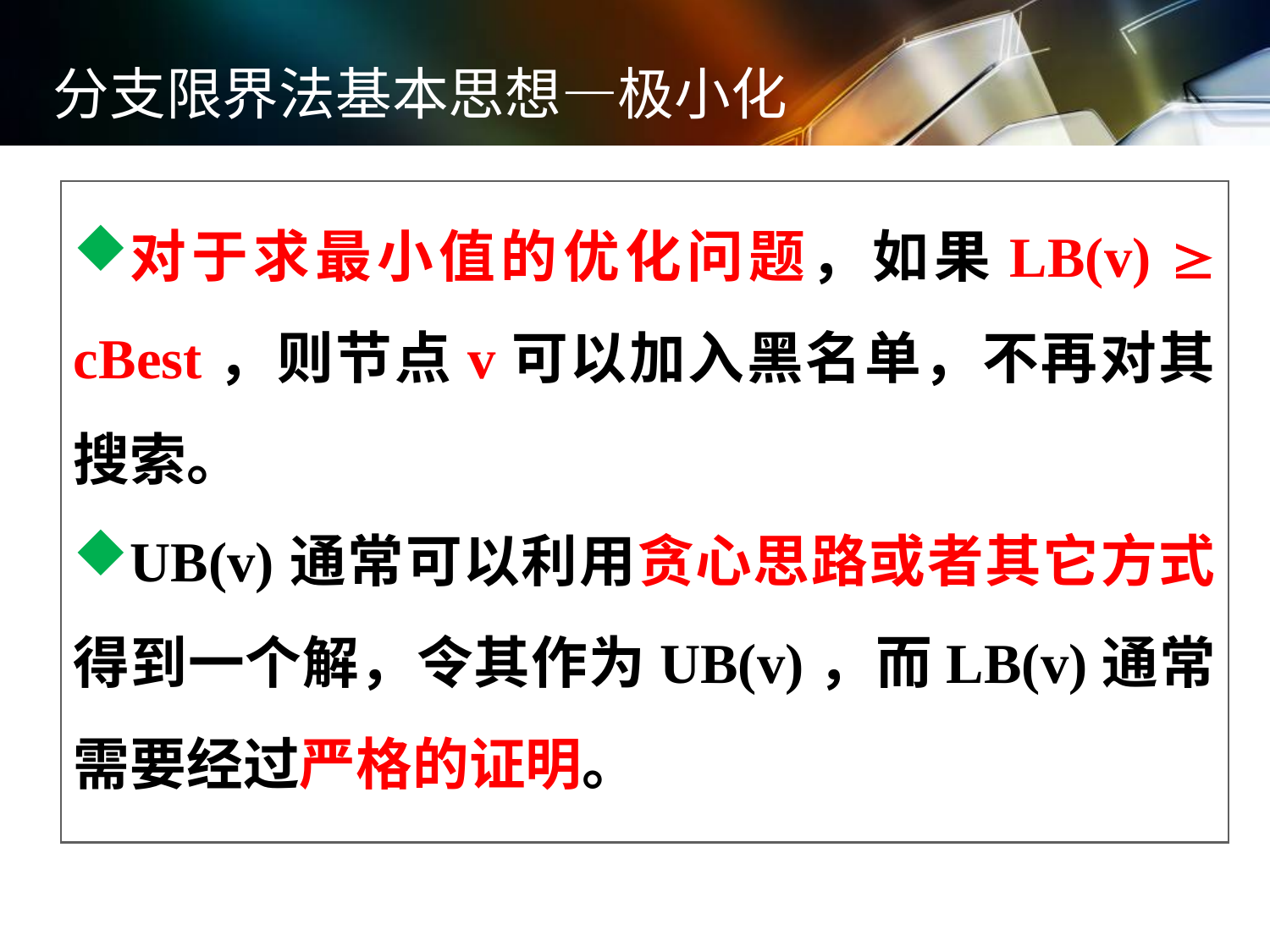

分支限界法基本思想—极小化
对于求最小值的优化问题，如果LB(v) ≥ cBest，则节点v可以加入黑名单，不再对其搜索。
UB(v)通常可以利用贪心思路或者其它方式得到一个解，令其作为UB(v)，而LB(v)通常需要经过严格的证明。